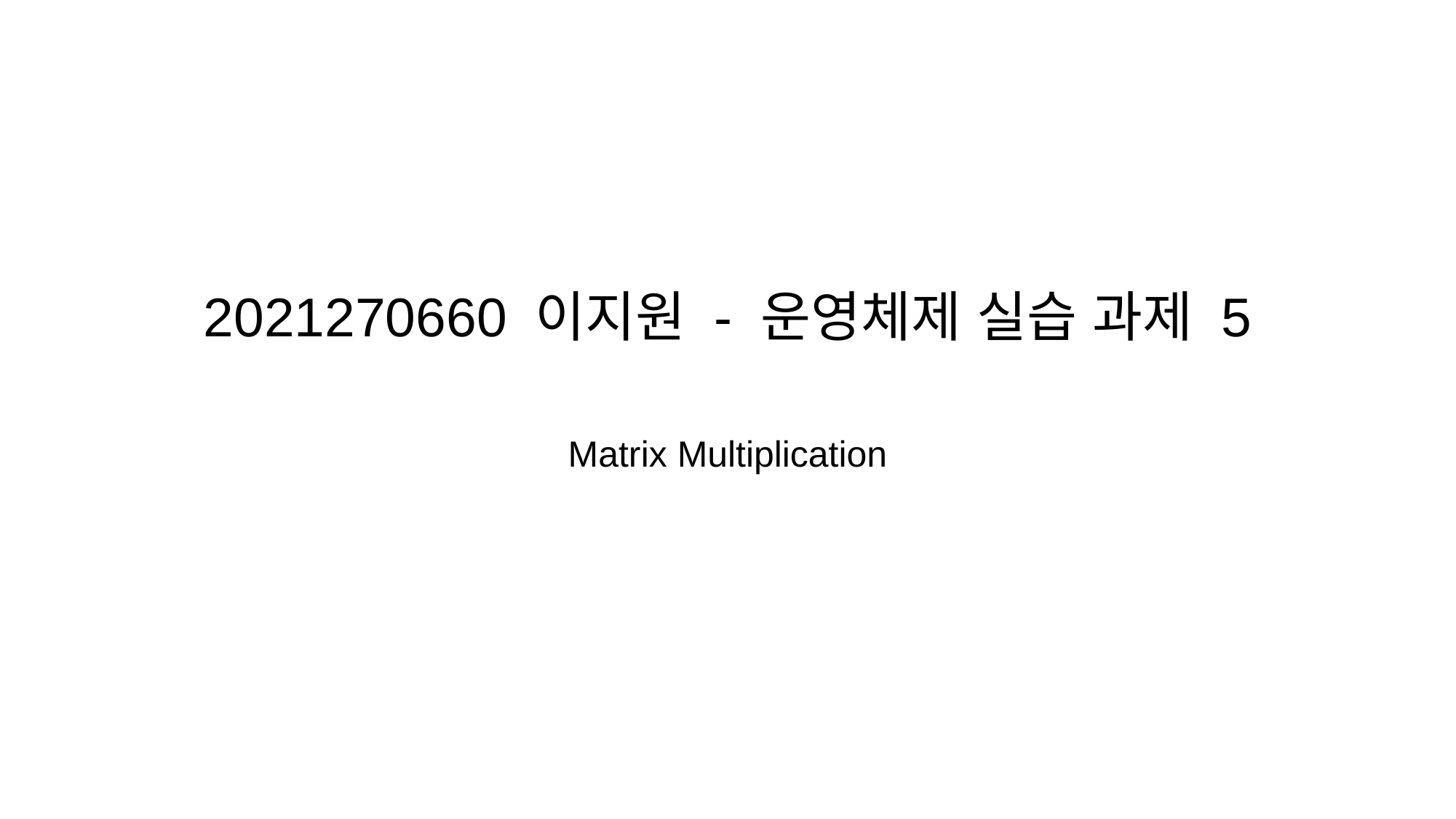

# 2021270660 이지원 - 운영체제 실습 과제 5
Matrix Multiplication